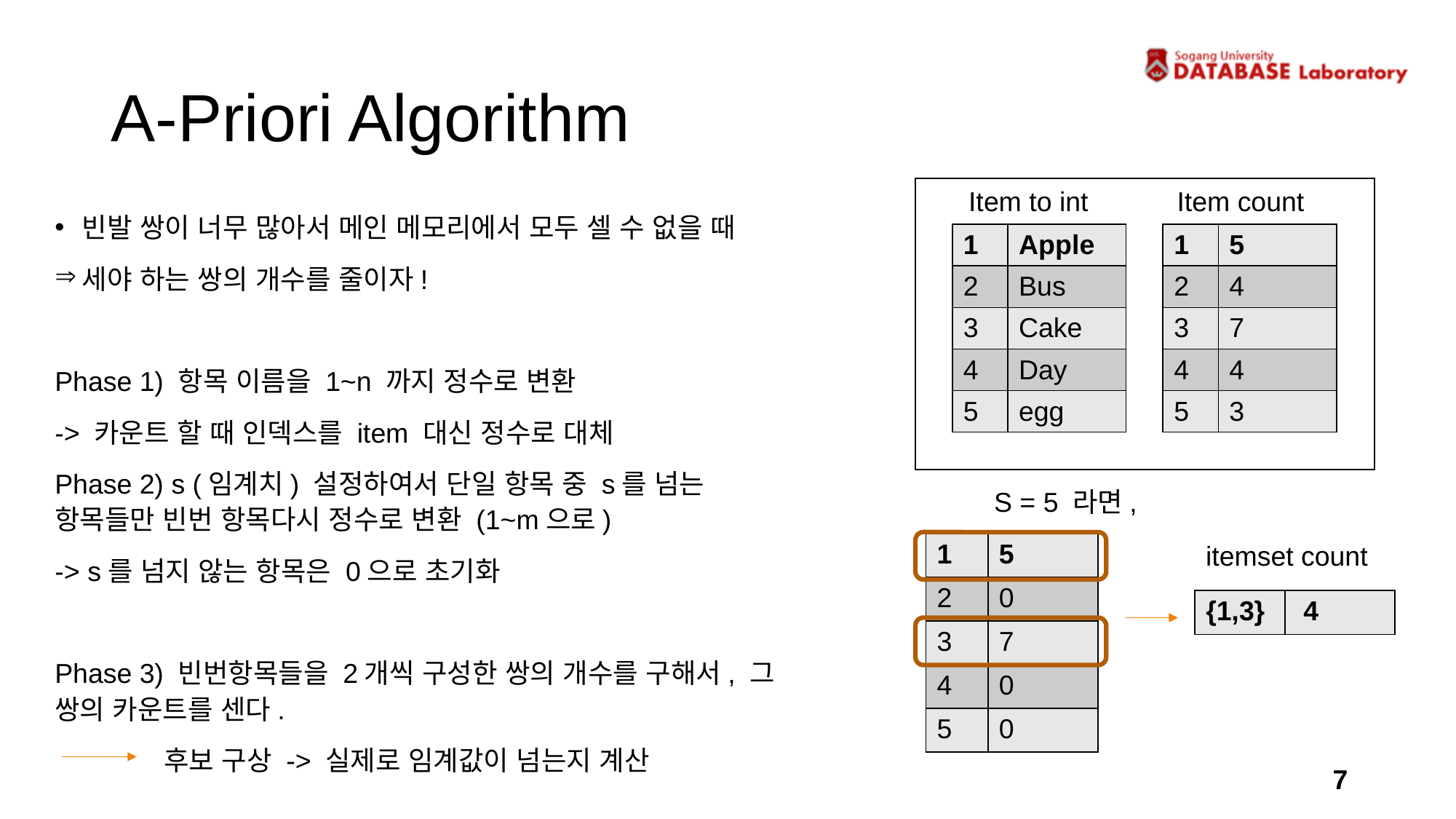

# A-Priori Algorithm

Item to int
Item count
빈발 쌍이 너무 많아서 메인 메모리에서 모두 셀 수 없을 때
세야 하는 쌍의 개수를 줄이자!

Phase 1) 항목 이름을 1~n 까지 정수로 변환
-> 카운트 할 때 인덱스를 item 대신 정수로 대체
Phase 2) s (임계치) 설정하여서 단일 항목 중 s를 넘는 항목들만 빈번 항목다시 정수로 변환 (1~m으로)
-> s를 넘지 않는 항목은 0으로 초기화

Phase 3) 빈번항목들을 2개씩 구성한 쌍의 개수를 구해서, 그 쌍의 카운트를 센다.
	후보 구상 -> 실제로 임계값이 넘는지 계산
| 1 | Apple |
| --- | --- |
| 2 | Bus |
| 3 | Cake |
| 4 | Day |
| 5 | egg |
| 1 | 5 |
| --- | --- |
| 2 | 4 |
| 3 | 7 |
| 4 | 4 |
| 5 | 3 |
S = 5 라면,

| 1 | 5 |
| --- | --- |
| 2 | 0 |
| 3 | 7 |
| 4 | 0 |
| 5 | 0 |
itemset count
| {1,3} | 4 |
| --- | --- |

7